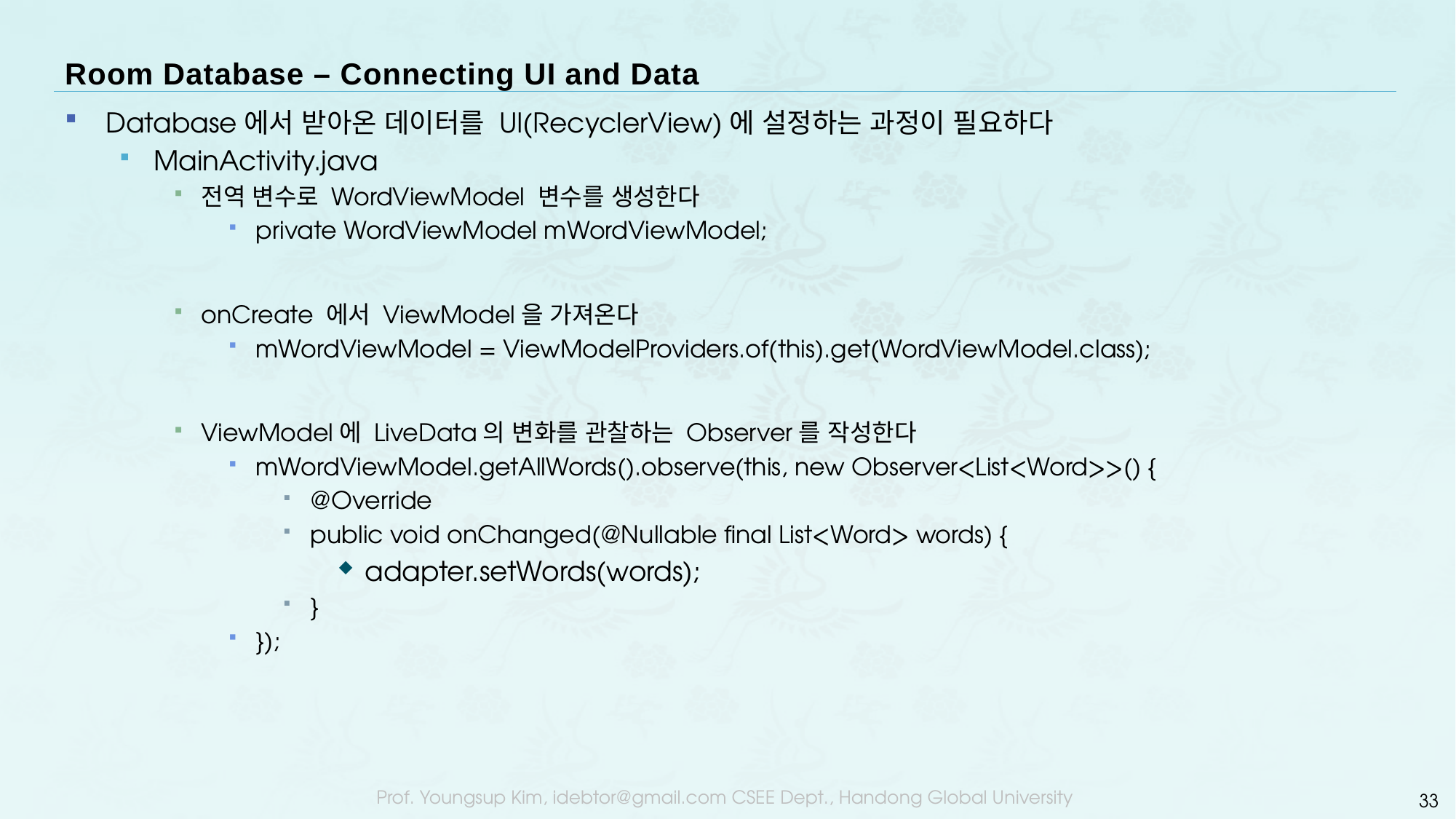

# Room Database – Connecting UI and Data
Database에서 받아온 데이터를 UI(RecyclerView)에 설정하는 과정이 필요하다
MainActivity.java
전역 변수로 WordViewModel 변수를 생성한다
private WordViewModel mWordViewModel;

onCreate 에서 ViewModel을 가져온다
mWordViewModel = ViewModelProviders.of(this).get(WordViewModel.class);

ViewModel에 LiveData의 변화를 관찰하는 Observer를 작성한다
mWordViewModel.getAllWords().observe(this, new Observer<List<Word>>() {
@Override
public void onChanged(@Nullable final List<Word> words) {
adapter.setWords(words);
}
});

33